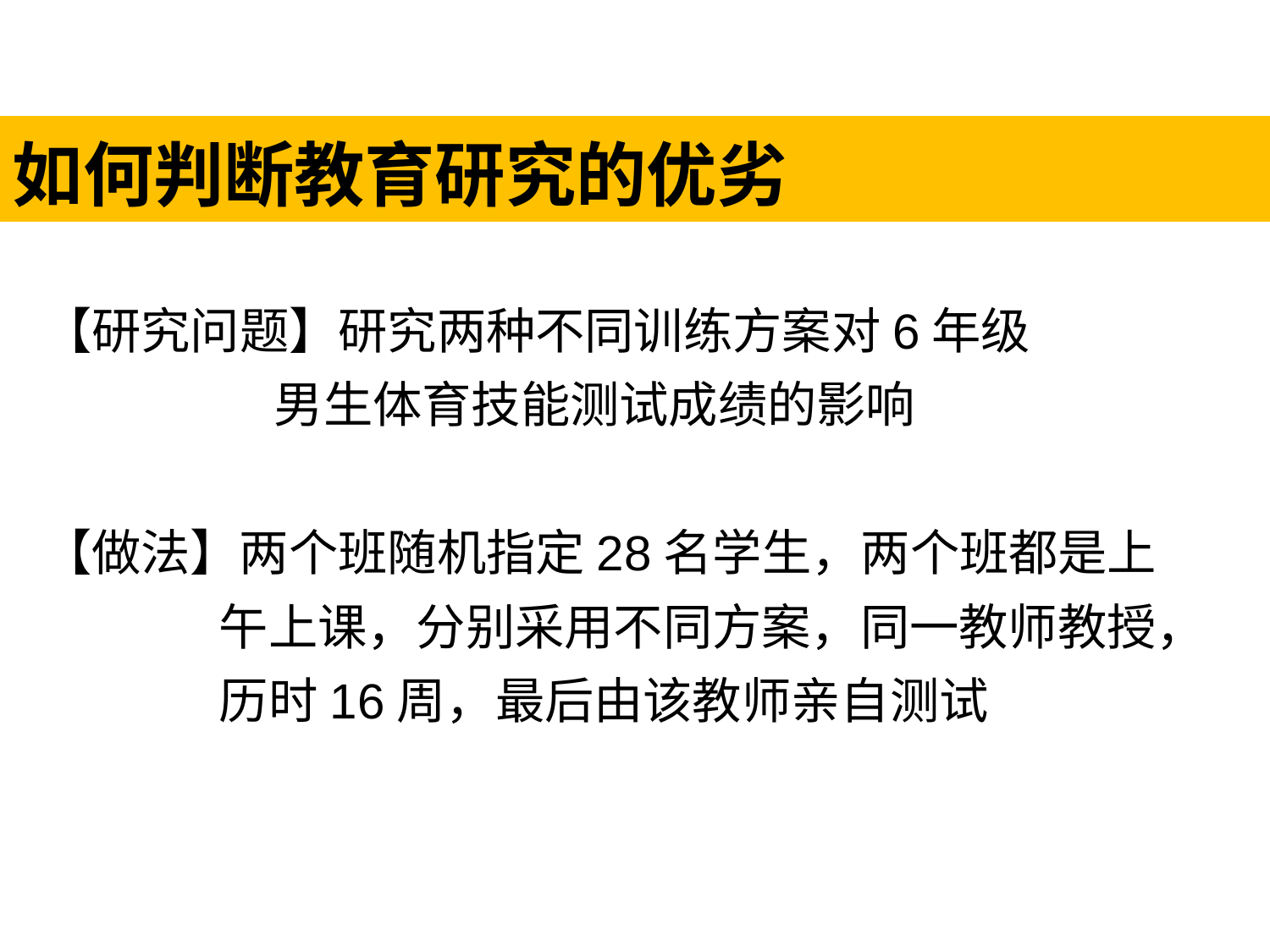

如何判断教育研究的优劣
【研究问题】研究两种不同训练方案对6年级
                    男生体育技能测试成绩的影响
【做法】两个班随机指定28名学生，两个班都是上
               午上课，分别采用不同方案，同一教师教授，
               历时16周，最后由该教师亲自测试